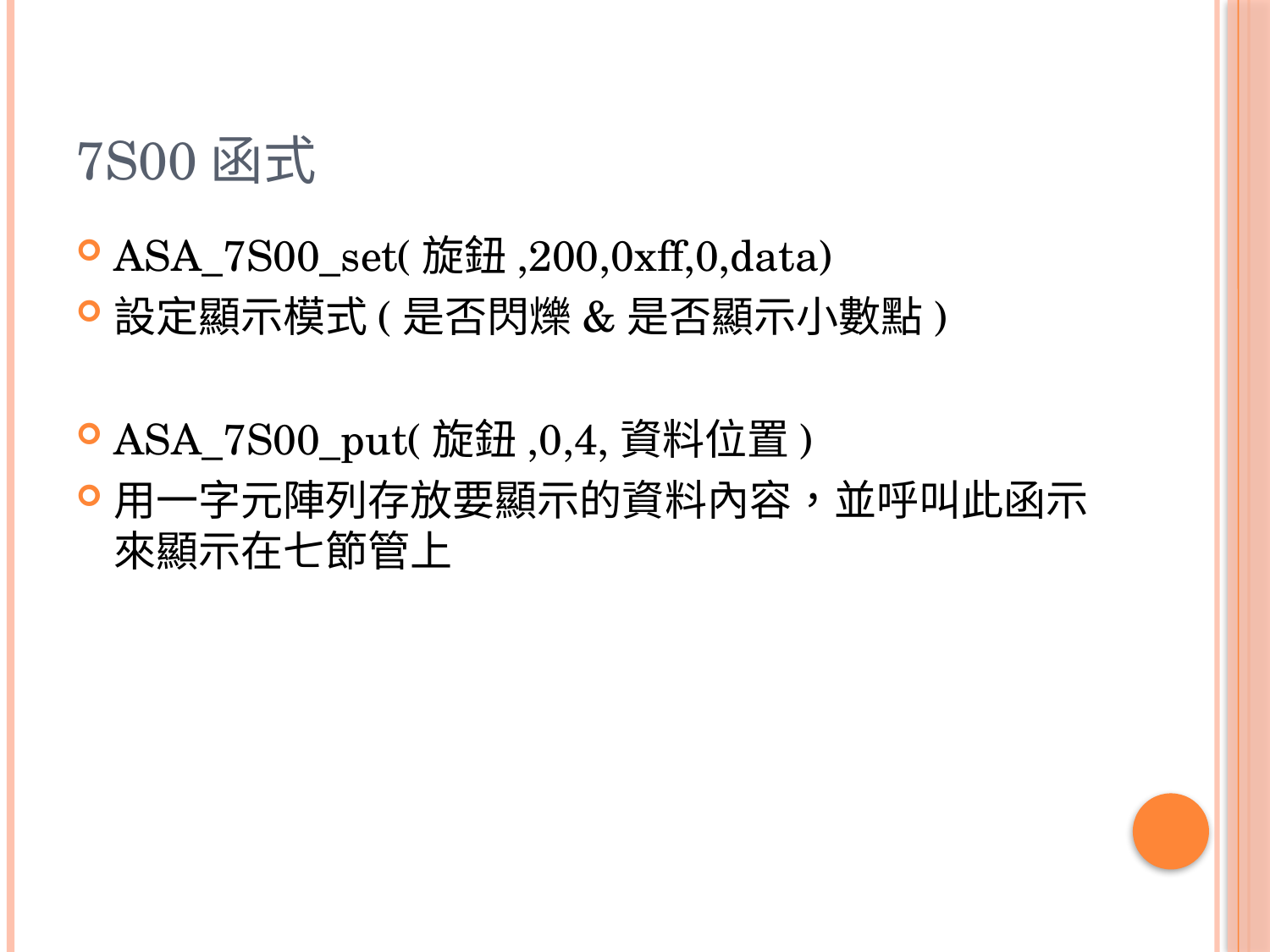

# 7S00函式
ASA_7S00_set(旋鈕,200,0xff,0,data)
設定顯示模式(是否閃爍&是否顯示小數點)

ASA_7S00_put(旋鈕,0,4,資料位置)
用一字元陣列存放要顯示的資料內容，並呼叫此函示來顯示在七節管上